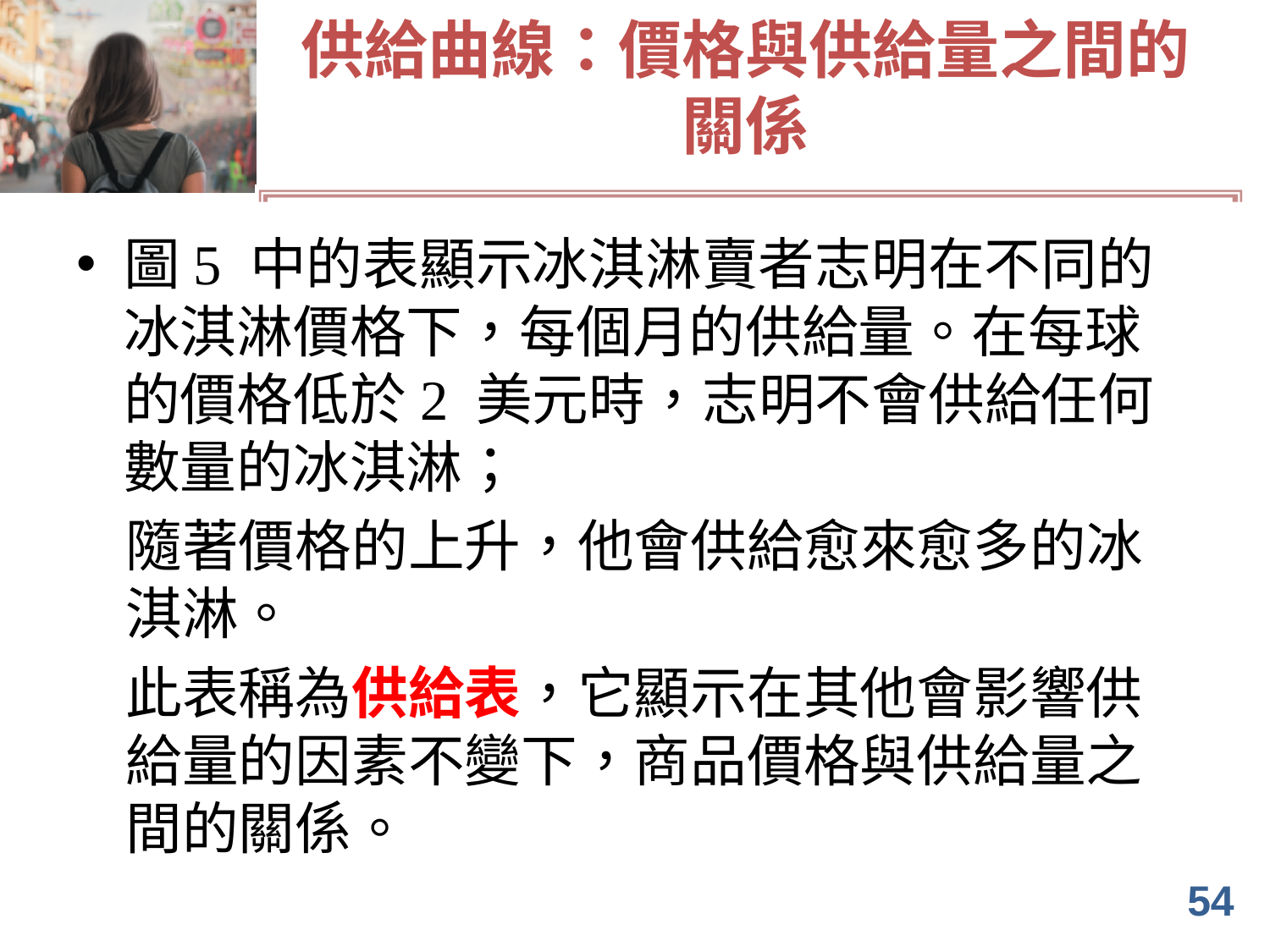

# 供給曲線：價格與供給量之間的關係
圖5 中的表顯示冰淇淋賣者志明在不同的冰淇淋價格下，每個月的供給量。在每球的價格低於2 美元時，志明不會供給任何數量的冰淇淋；
隨著價格的上升，他會供給愈來愈多的冰淇淋。
此表稱為供給表，它顯示在其他會影響供給量的因素不變下，商品價格與供給量之間的關係。

54